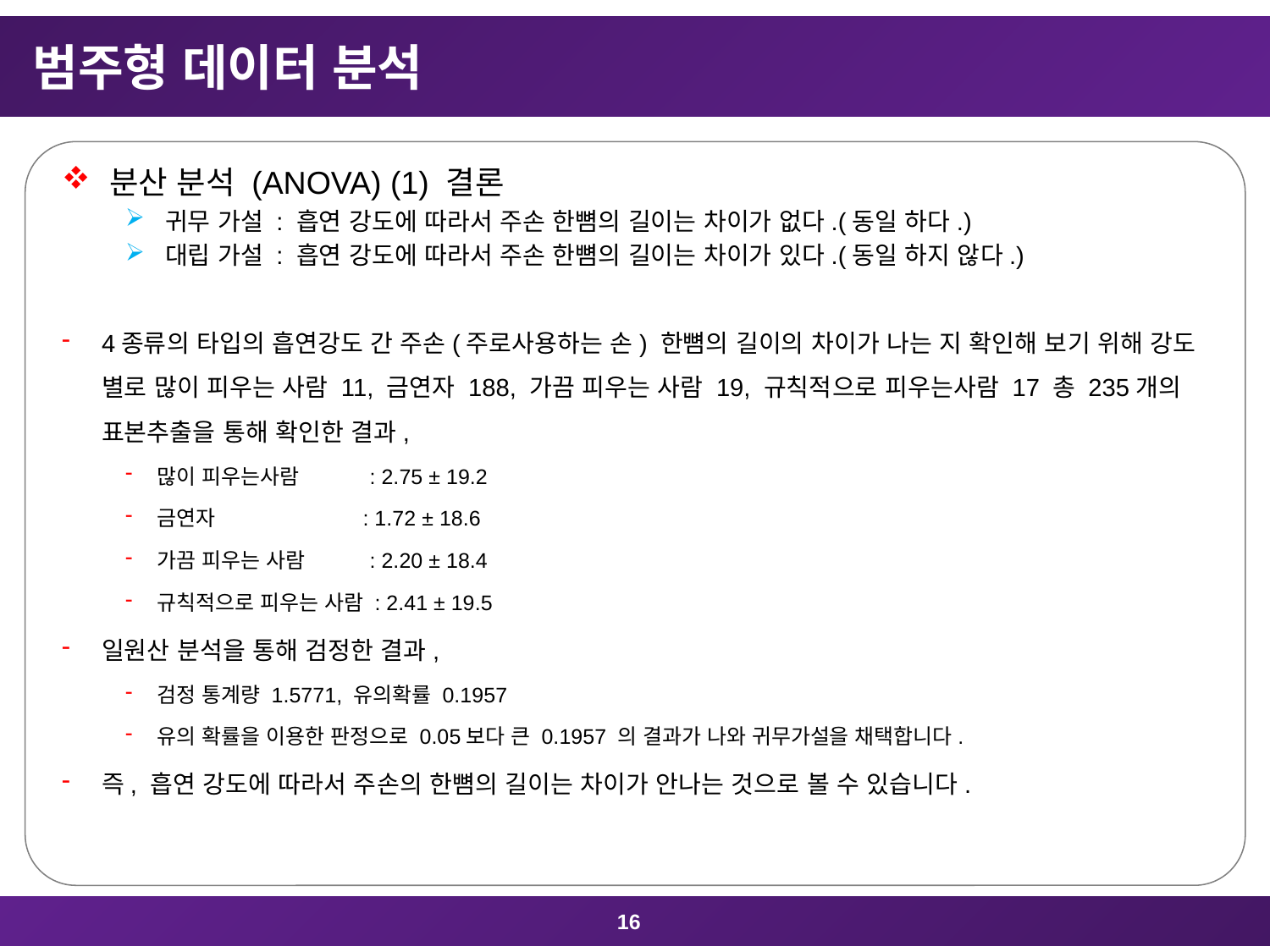

# 범주형 데이터 분석
분산 분석 (ANOVA) (1) 결론
귀무 가설 : 흡연 강도에 따라서 주손 한뼘의 길이는 차이가 없다.(동일 하다.)
대립 가설 : 흡연 강도에 따라서 주손 한뼘의 길이는 차이가 있다.(동일 하지 않다.)
4종류의 타입의 흡연강도 간 주손(주로사용하는 손) 한뼘의 길이의 차이가 나는 지 확인해 보기 위해 강도 별로 많이 피우는 사람 11, 금연자 188, 가끔 피우는 사람 19, 규칙적으로 피우는사람 17 총 235개의 표본추출을 통해 확인한 결과,
많이 피우는사람           : 2.75 ± 19.2
금연자                        : 1.72 ± 18.6
가끔 피우는 사람          : 2.20 ± 18.4
규칙적으로 피우는 사람 : 2.41 ± 19.5
일원산 분석을 통해 검정한 결과,
검정 통계량 1.5771, 유의확률 0.1957
유의 확률을 이용한 판정으로 0.05보다 큰 0.1957 의 결과가 나와 귀무가설을 채택합니다.
즉, 흡연 강도에 따라서 주손의 한뼘의 길이는 차이가 안나는 것으로 볼 수 있습니다.
16